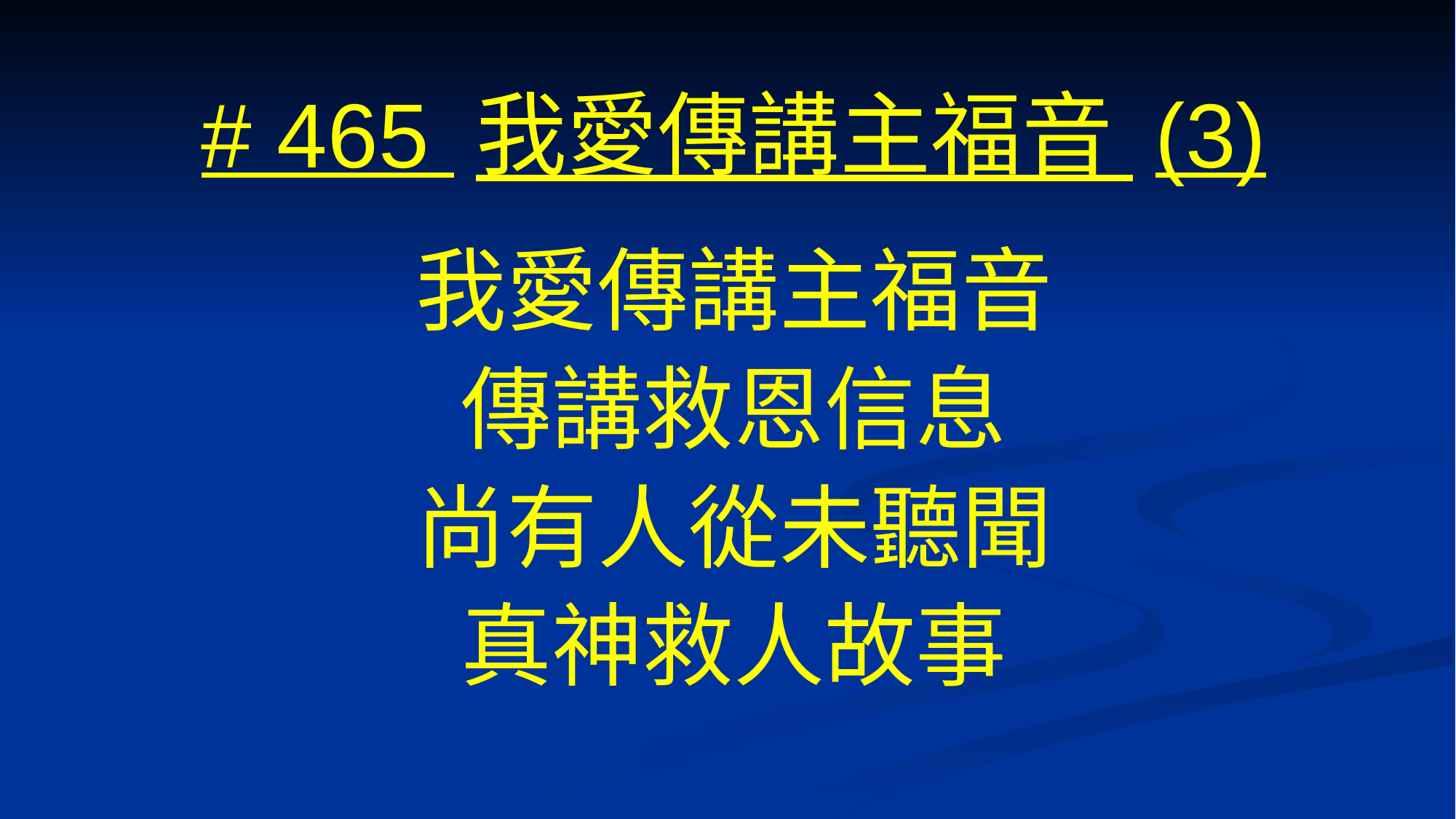

# # 465 我愛傳講主福音 (3)
我愛傳講主福音
傳講救恩信息
尚有人從未聽聞
真神救人故事